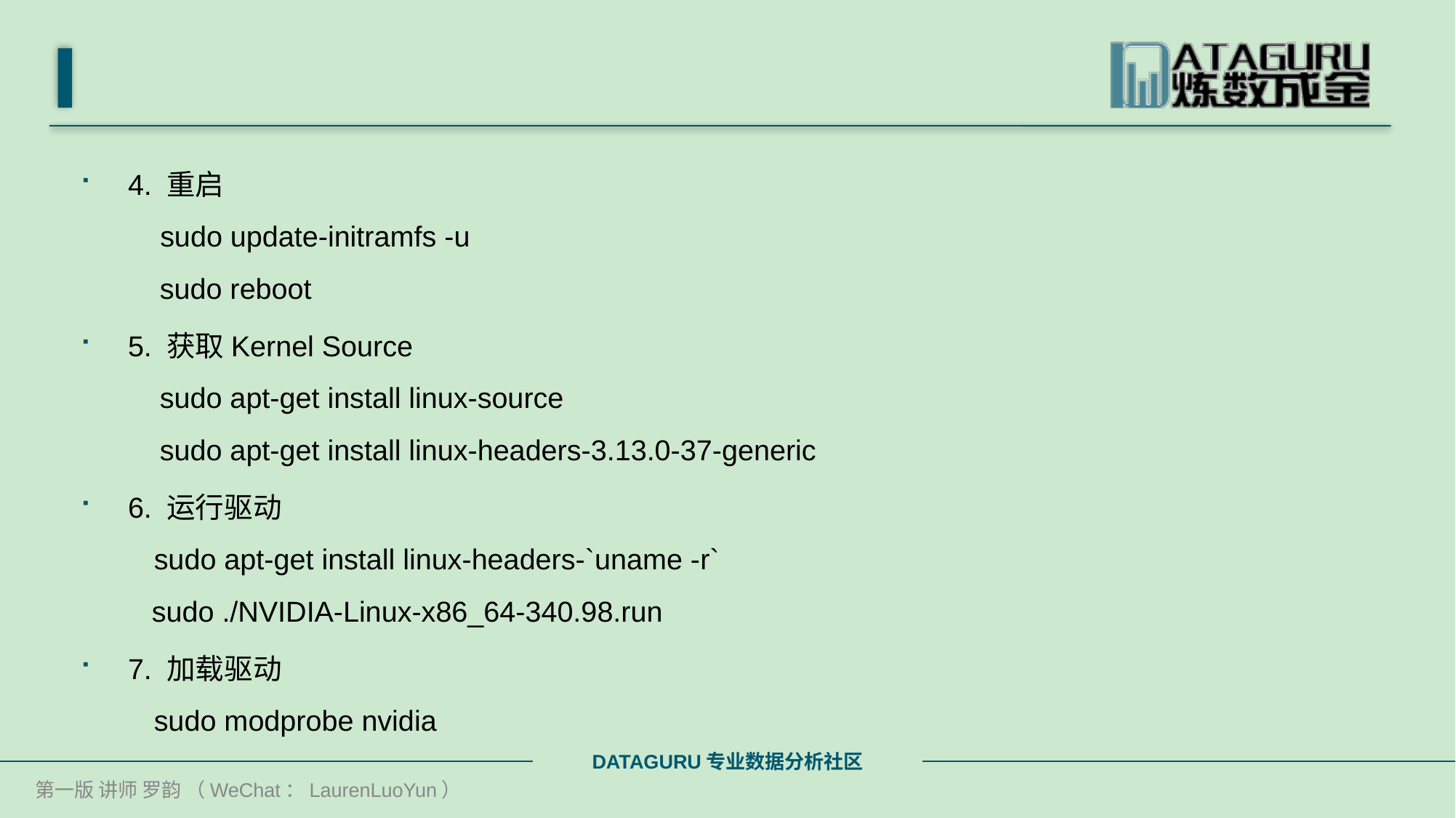

#
4. 重启
    sudo update-initramfs -u
    sudo reboot
5. 获取Kernel Source
    sudo apt-get install linux-source
    sudo apt-get install linux-headers-3.13.0-37-generic
6. 运行驱动
   sudo apt-get install linux-headers-`uname -r`
   sudo ./NVIDIA-Linux-x86_64-340.98.run
7. 加载驱动
   sudo modprobe nvidia